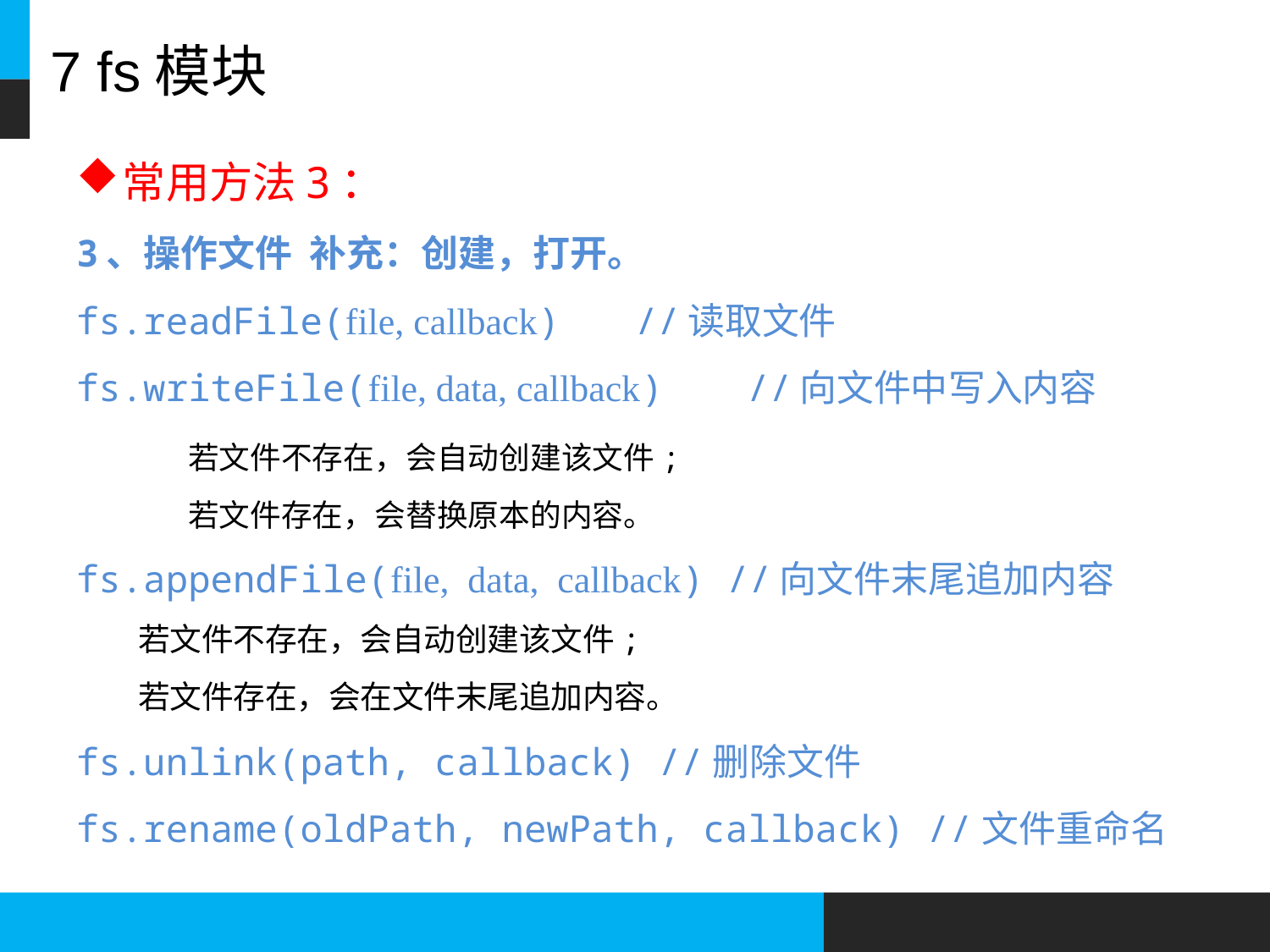

# 7 fs模块
常用方法3：
3、操作文件  补充：创建，打开。
fs.readFile(file, callback)	//读取文件
fs.writeFile(file, data, callback)	//向文件中写入内容
	若文件不存在，会自动创建该文件;
	若文件存在，会替换原本的内容。
fs.appendFile(file,  data,  callback) //向文件末尾追加内容
	若文件不存在，会自动创建该文件;
		若文件存在，会在文件末尾追加内容。
fs.unlink(path, callback) //删除文件
fs.rename(oldPath, newPath, callback) //文件重命名